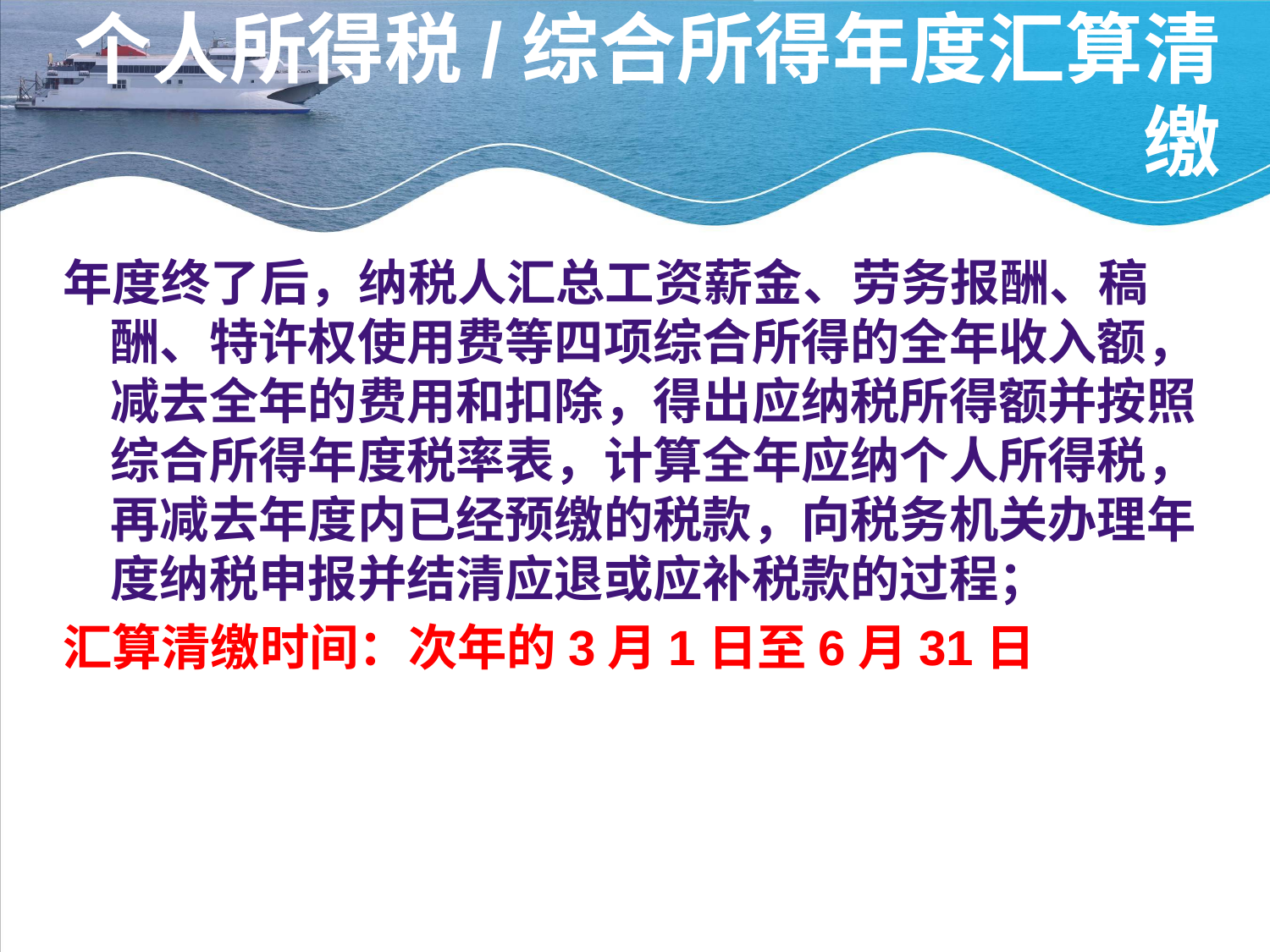

# 个人所得税/综合所得年度汇算清缴
年度终了后，纳税人汇总工资薪金、劳务报酬、稿酬、特许权使用费等四项综合所得的全年收入额，减去全年的费用和扣除，得出应纳税所得额并按照综合所得年度税率表，计算全年应纳个人所得税，再减去年度内已经预缴的税款，向税务机关办理年度纳税申报并结清应退或应补税款的过程；
汇算清缴时间：次年的3月1日至6月31日